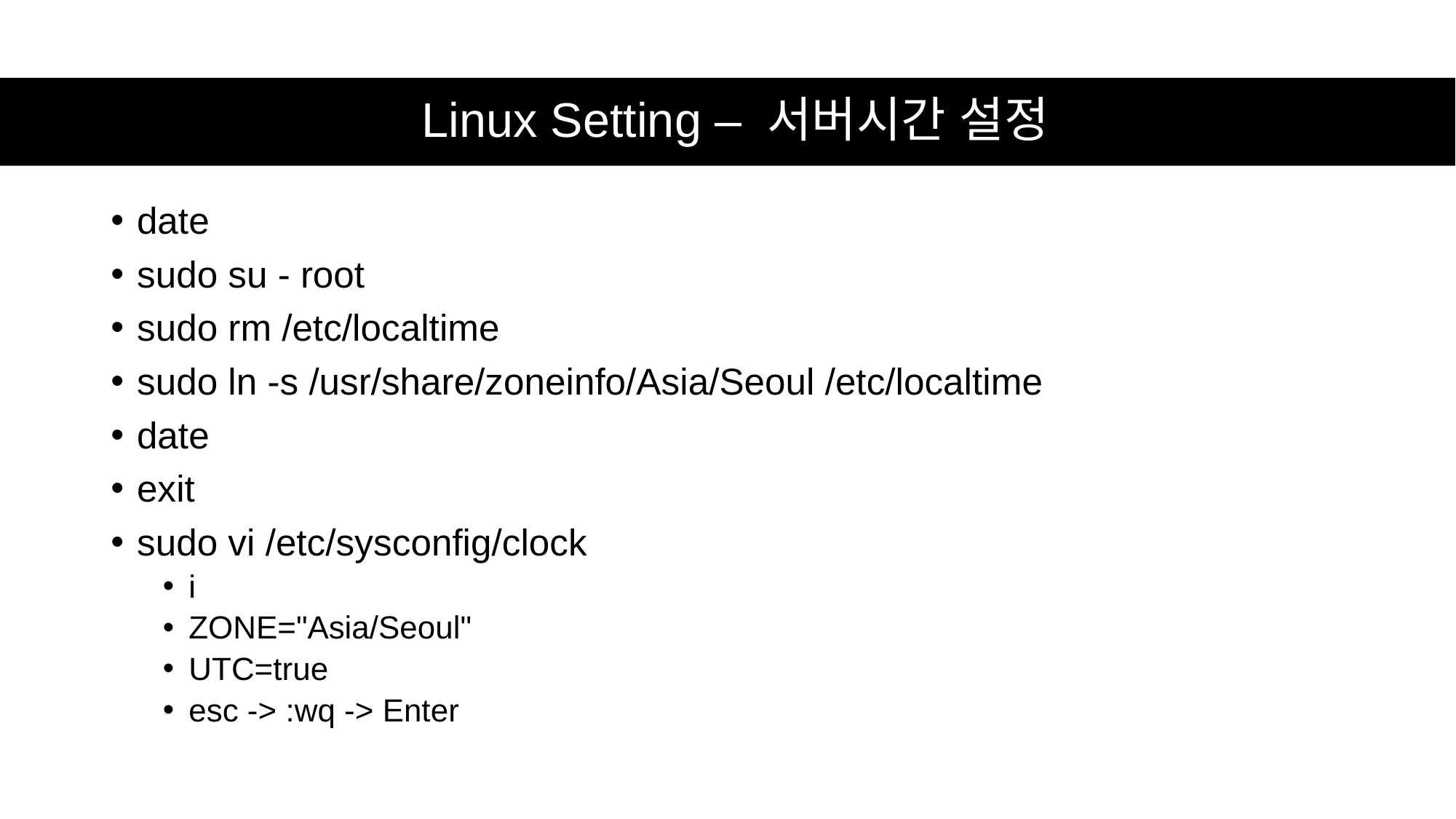

# Linux Setting – 서버시간 설정

date
sudo su - root
sudo rm /etc/localtime
sudo ln -s /usr/share/zoneinfo/Asia/Seoul /etc/localtime
date
exit
sudo vi /etc/sysconfig/clock
i
ZONE="Asia/Seoul"
UTC=true
esc -> :wq -> Enter